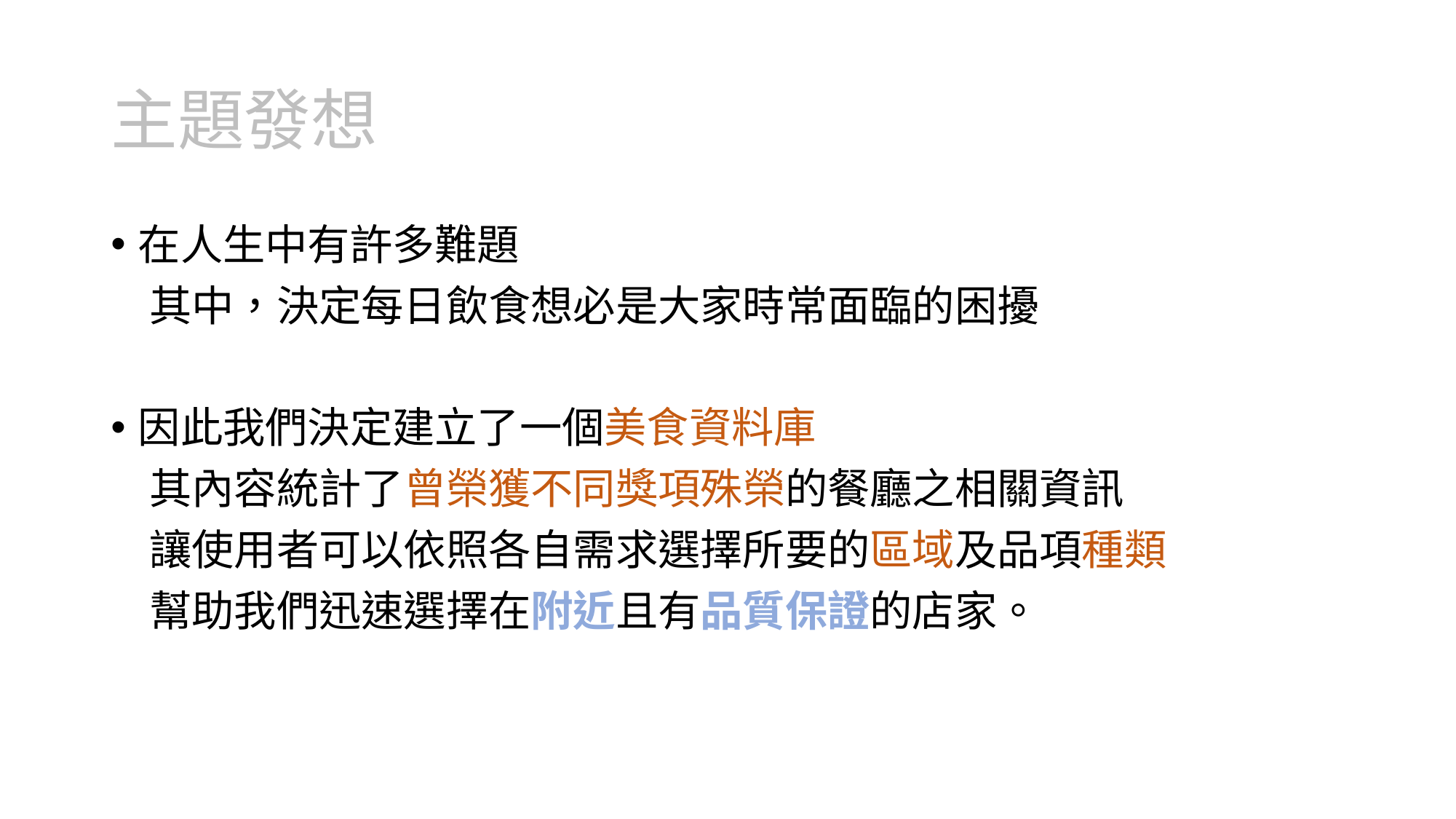

# 主題發想
在人生中有許多難題
   其中，決定每日飲食想必是大家時常面臨的困擾

因此我們決定建立了一個美食資料庫
   其內容統計了曾榮獲不同獎項殊榮的餐廳之相關資訊
   讓使用者可以依照各自需求選擇所要的區域及品項種類
   幫助我們迅速選擇在附近且有品質保證的店家。